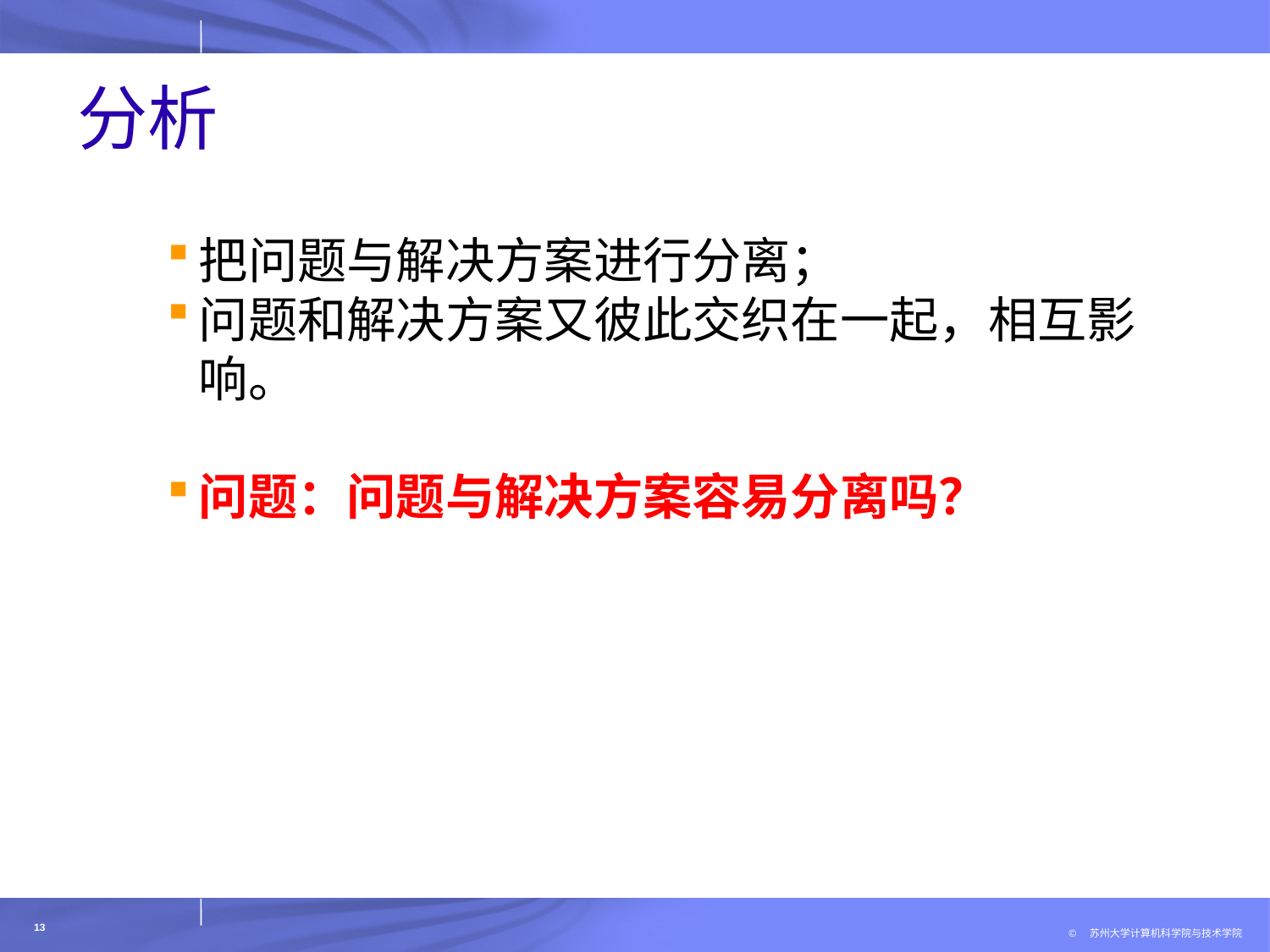

# 分析
把问题与解决方案进行分离；
问题和解决方案又彼此交织在一起，相互影响。

问题：问题与解决方案容易分离吗？
13